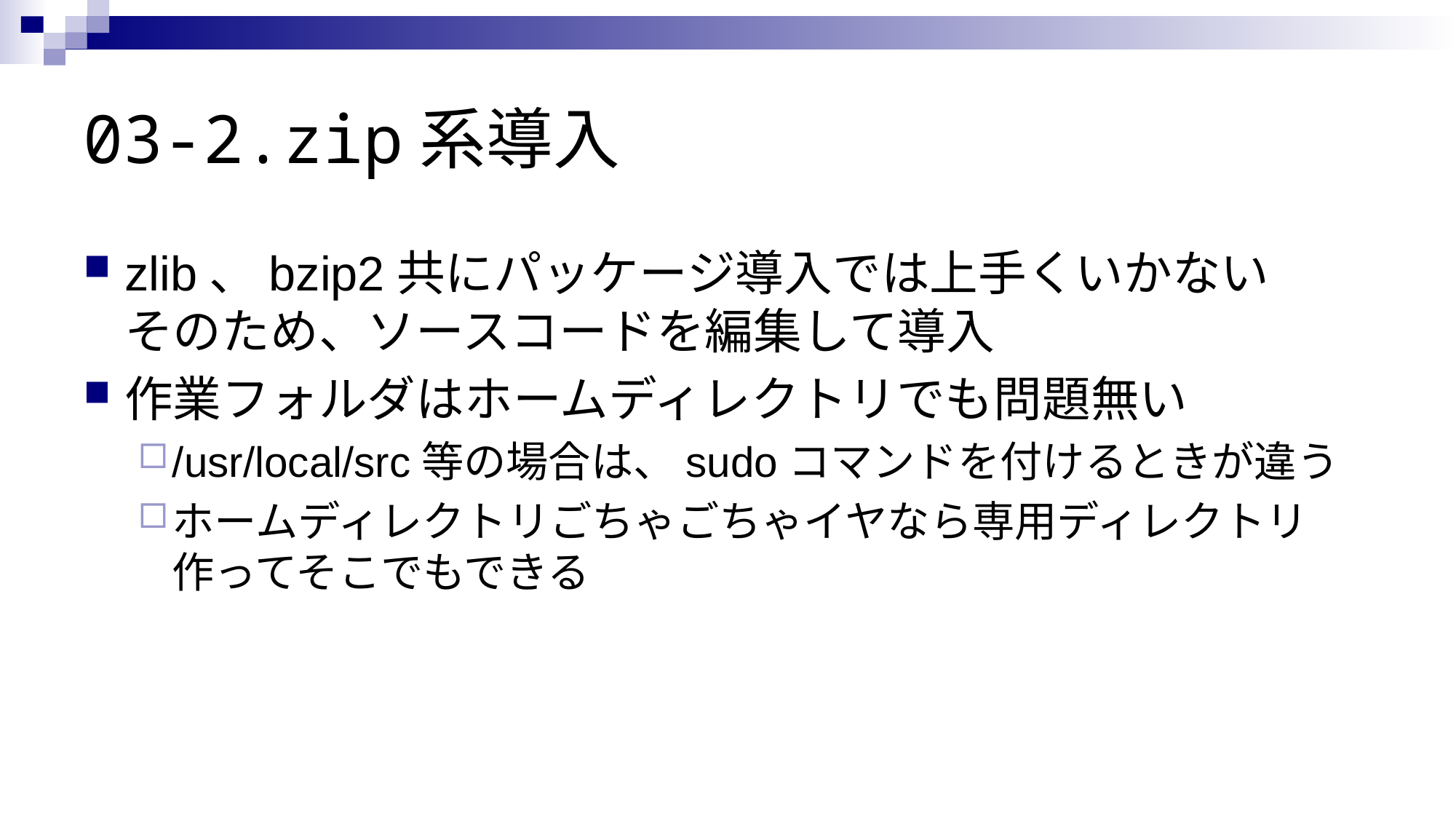

# 03-2.zip系導入
zlib、bzip2共にパッケージ導入では上手くいかない
そのため、ソースコードを編集して導入
作業フォルダはホームディレクトリでも問題無い
/usr/local/src等の場合は、sudoコマンドを付けるときが違う
ホームディレクトリごちゃごちゃイヤなら専用ディレクトリ作ってそこでもできる